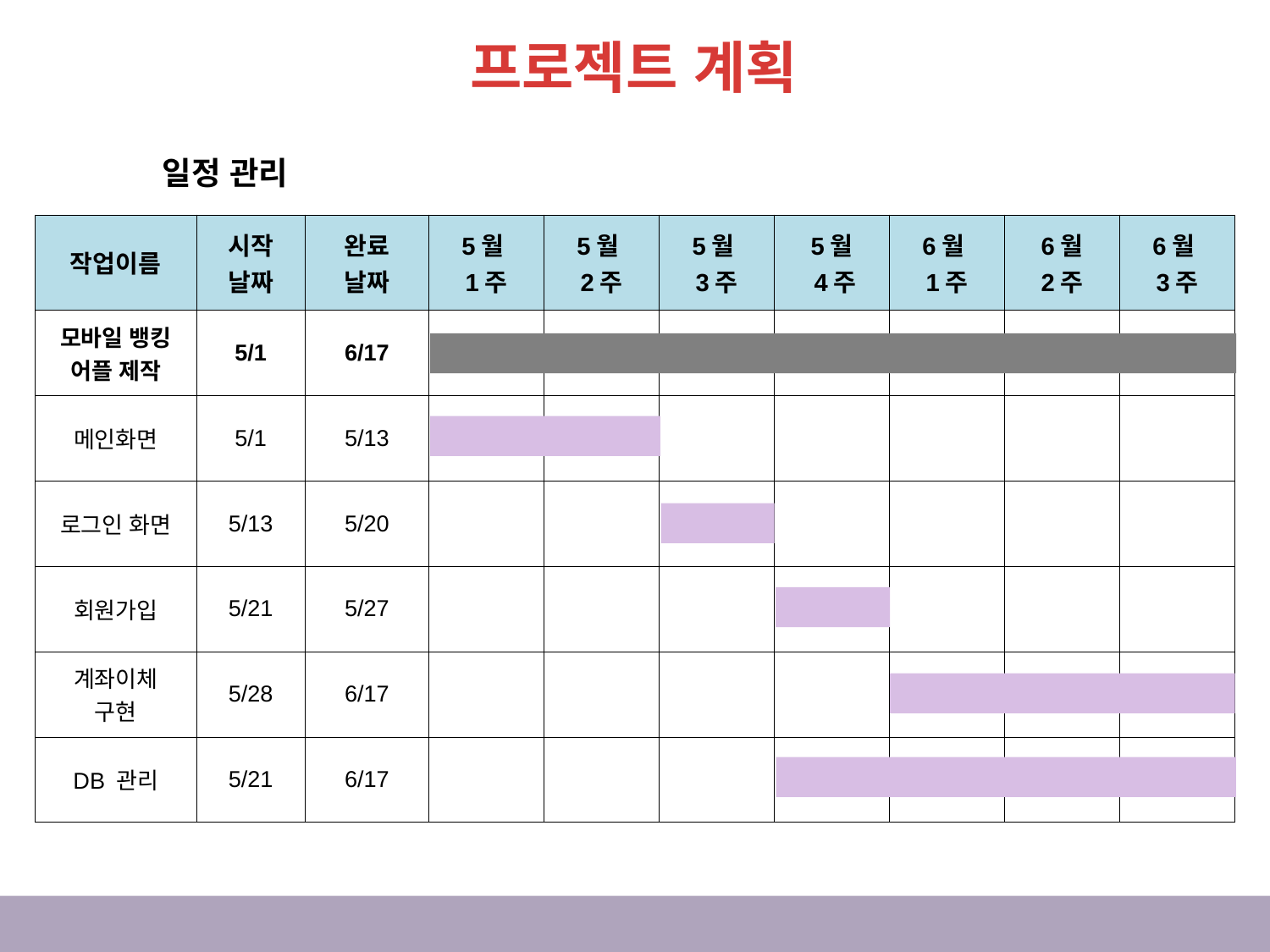

프로젝트 계획
일정 관리
| 작업이름 | 시작 날짜 | 완료 날짜 | 5월 1주 | 5월 2주 | 5월 3주 | 5월 4주 | 6월 1주 | 6월 2주 | 6월 3주 |
| --- | --- | --- | --- | --- | --- | --- | --- | --- | --- |
| 모바일 뱅킹 어플 제작 | 5/1 | 6/17 |  |  |  |  |  |  |  |
| 메인화면 | 5/1 | 5/13 |  |  |  |  |  |  |  |
| 로그인 화면 | 5/13 | 5/20 |  |  |  |  |  |  |  |
| 회원가입 | 5/21 | 5/27 |  |  |  |  |  |  |  |
| 계좌이체 구현 | 5/28 | 6/17 |  |  |  |  |  |  |  |
| DB 관리 | 5/21 | 6/17 |  |  |  |  |  |  |  |